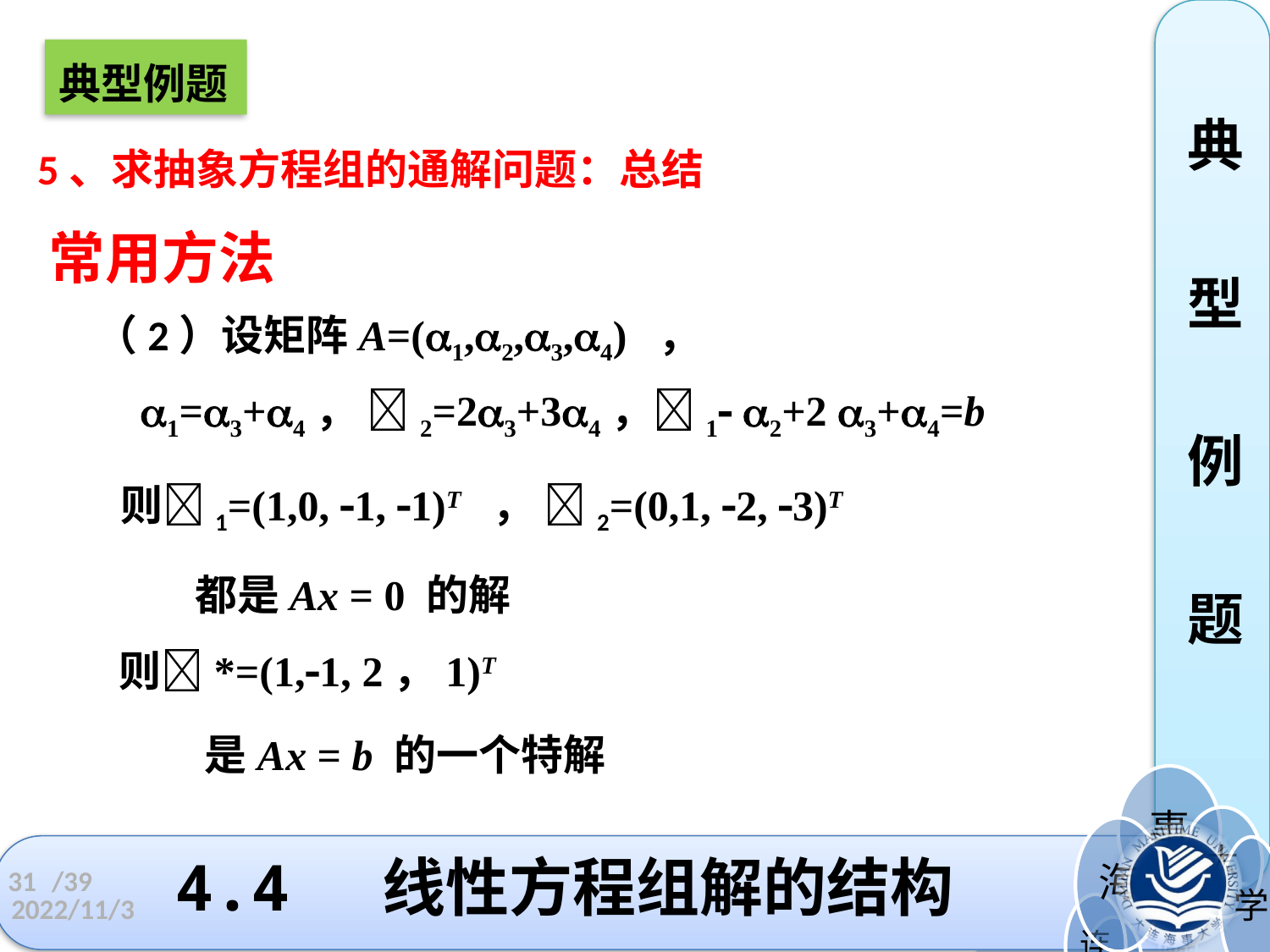

典

型

例

题

典型例题
5、求抽象方程组的通解问题：总结
常用方法
     （2）设矩阵A=(α1,α2,α3,α4)  ，
     α1=α3+α4， α2=2α3+3α4，α1− α2+2 α3+α4=b
则ξ1=(1,0, −1, −1)T  ， ξ2=(0,1, −2, −3)T
都是Ax = 0 的解
则ξ*=(1,−1, 2，1)T
是Ax = b 的一个特解
# 4.4  线性方程组解的结构
31
/39
2022/11/3